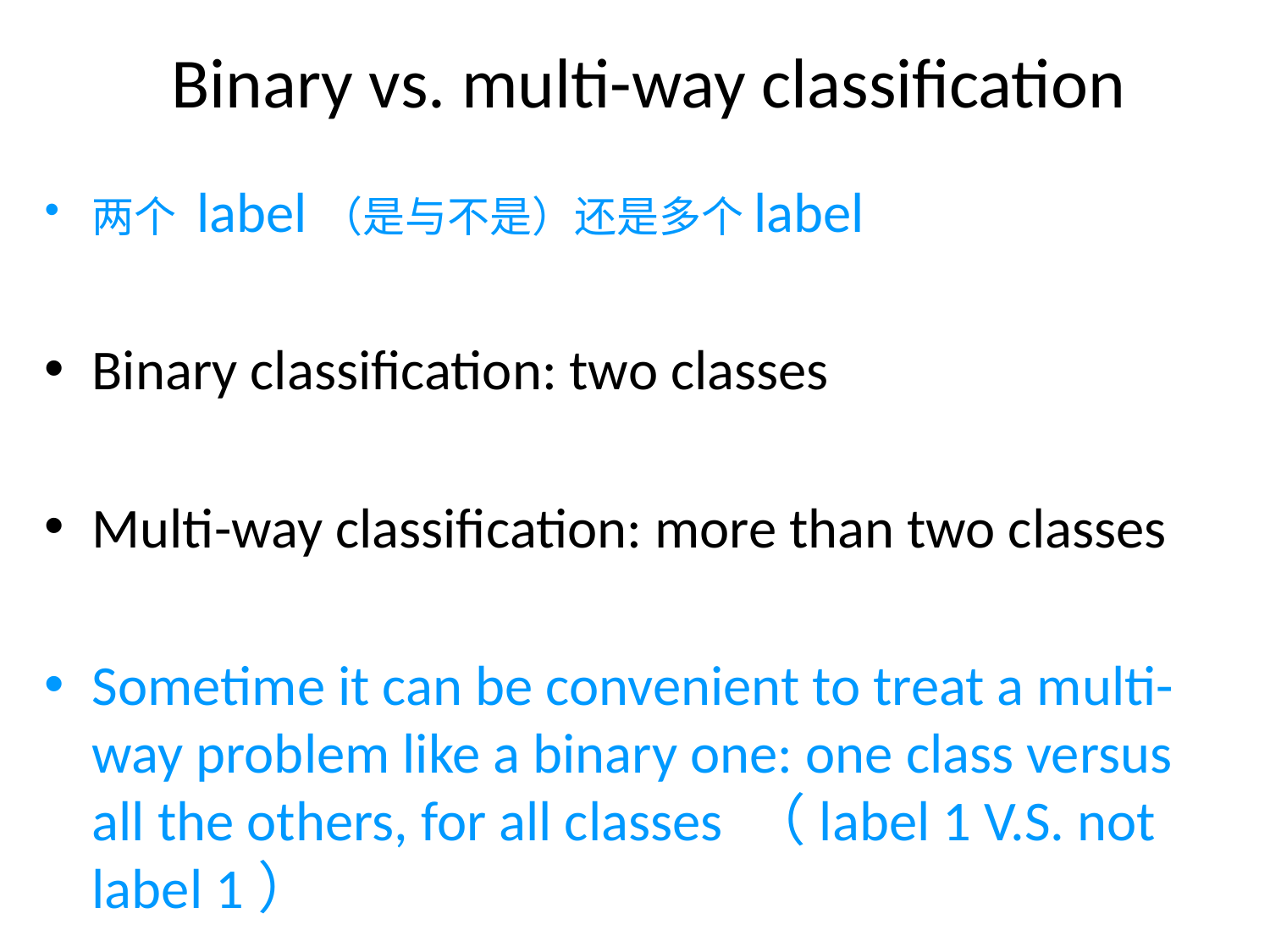

# Binary vs. multi-way classification
两个 label（是与不是）还是多个label

Binary classification: two classes

Multi-way classification: more than two classes

Sometime it can be convenient to treat a multi-way problem like a binary one: one class versus all the others, for all classes （label 1 V.S. not label 1）